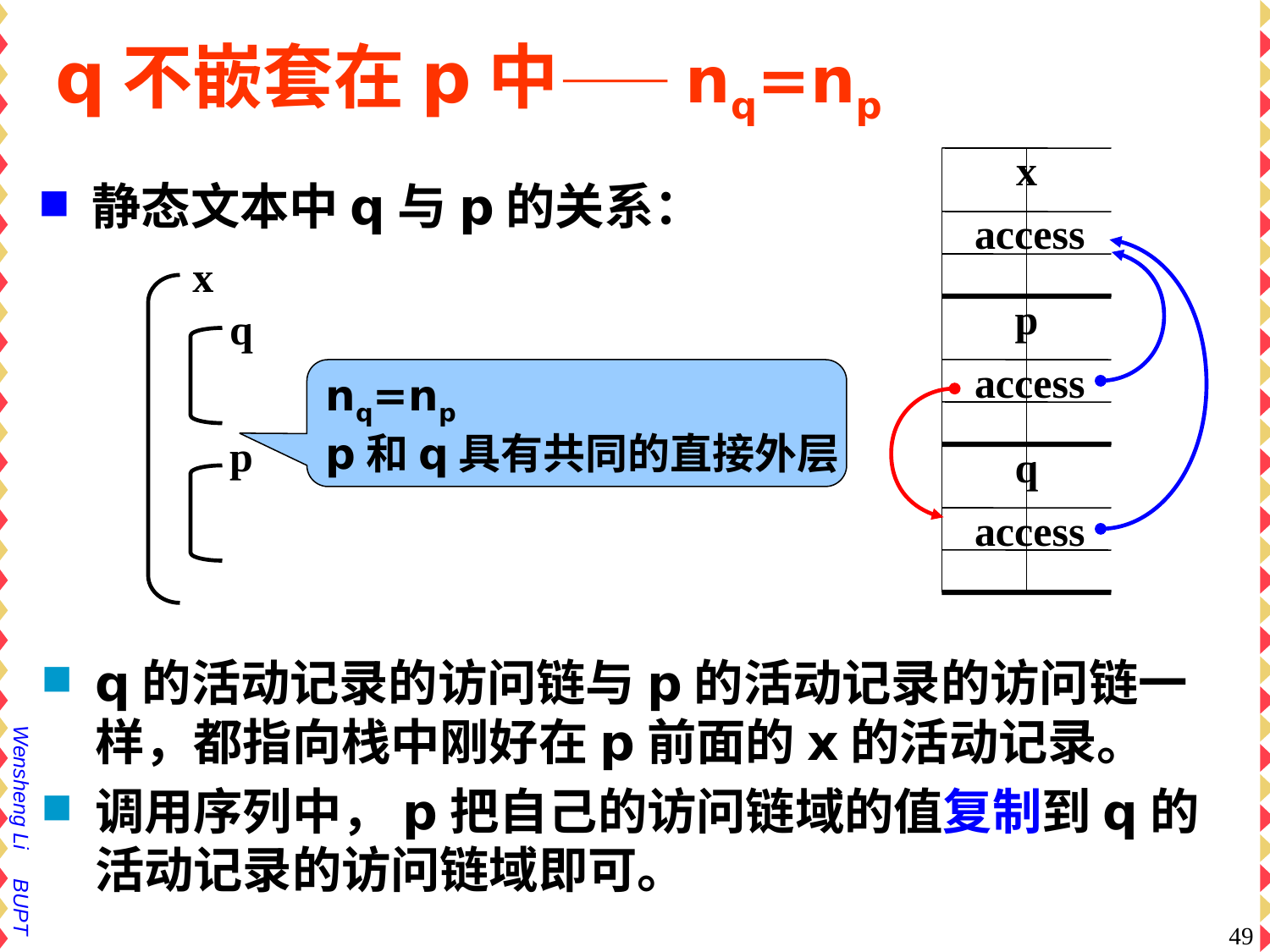

# q不嵌套在p中——nq=np
x

access

静态文本中q与p的关系：

x

p

access

q

p

nq=np
p和q具有共同的直接外层

q

access

q的活动记录的访问链与p的活动记录的访问链一样，都指向栈中刚好在p前面的x的活动记录。
调用序列中，p把自己的访问链域的值复制到q的活动记录的访问链域即可。
49